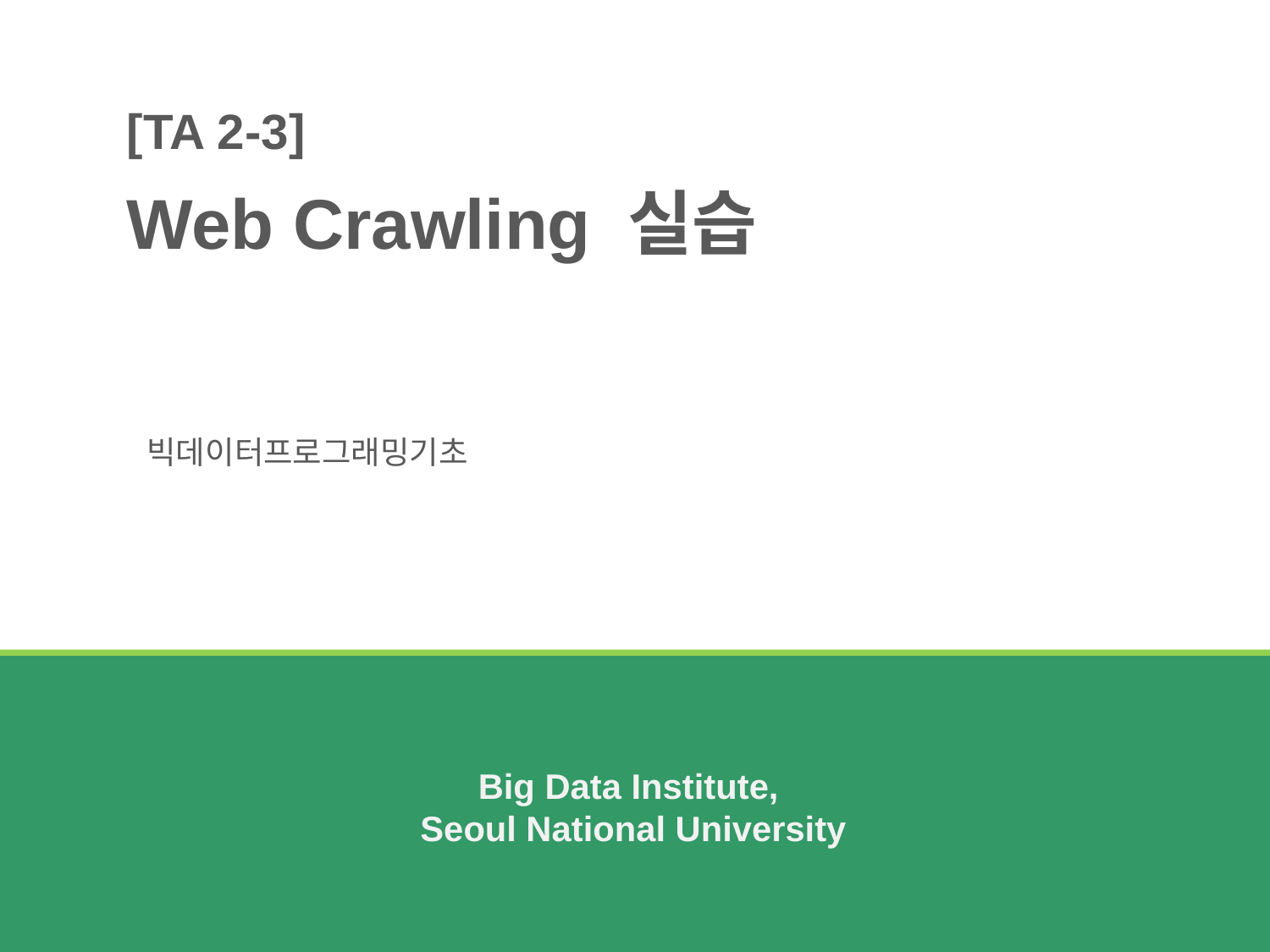

[TA 2-3]
Web Crawling 실습
빅데이터프로그래밍기초

Big Data Institute,
Seoul National University